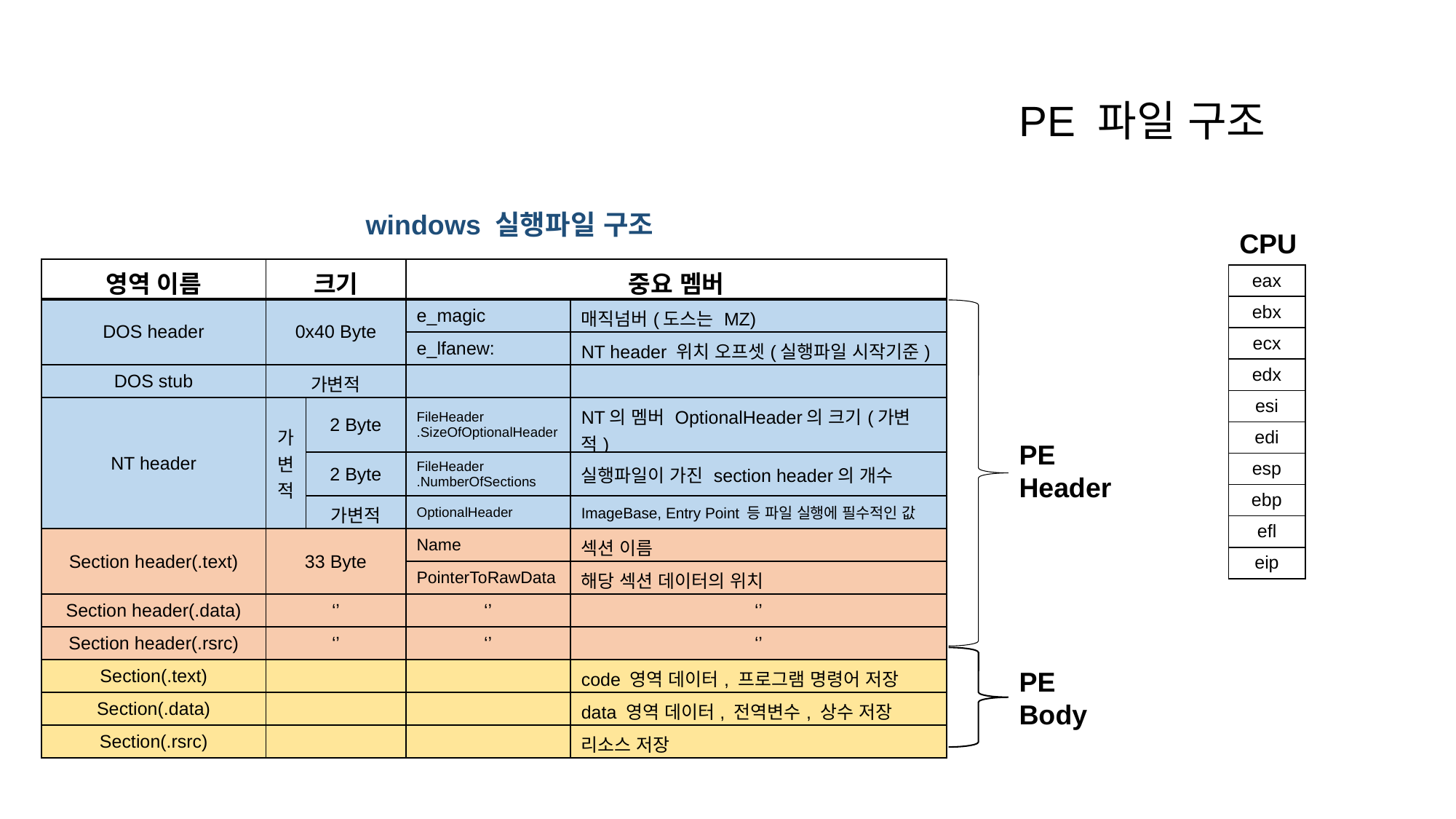

# PE 파일 구조
windows 실행파일 구조
CPU
| 영역 이름 | 크기 |  | 중요 멤버 |  |
| --- | --- | --- | --- | --- |
| DOS header | 0x40 Byte |  | e\_magic | 매직넘버(도스는 MZ) |
|  |  |  | e\_lfanew: | NT header 위치 오프셋(실행파일 시작기준) |
| DOS stub | 가변적 |  |  |  |
| NT header | 가변적 | 2 Byte | FileHeader .SizeOfOptionalHeader | NT의 멤버 OptionalHeader의 크기(가변적) |
|  |  | 2 Byte | FileHeader .NumberOfSections | 실행파일이 가진 section header의 개수 |
|  |  | 가변적 | OptionalHeader | ImageBase, Entry Point 등 파일 실행에 필수적인 값 |
| Section header(.text) | 33 Byte |  | Name | 섹션 이름 |
|  |  |  | PointerToRawData | 해당 섹션 데이터의 위치 |
| Section header(.data) | ‘’ |  | ‘’ | ‘’ |
| Section header(.rsrc) | ‘’ |  | ‘’ | ‘’ |
| Section(.text) |  |  |  | code 영역 데이터, 프로그램 명령어 저장 |
| Section(.data) |  |  |  | data 영역 데이터, 전역변수, 상수 저장 |
| Section(.rsrc) |  |  |  | 리소스 저장 |
| eax |
| --- |
| ebx |
| ecx |
| edx |
| esi |
| edi |
| esp |
| ebp |
| efl |
| eip |

PE Header

PE Body